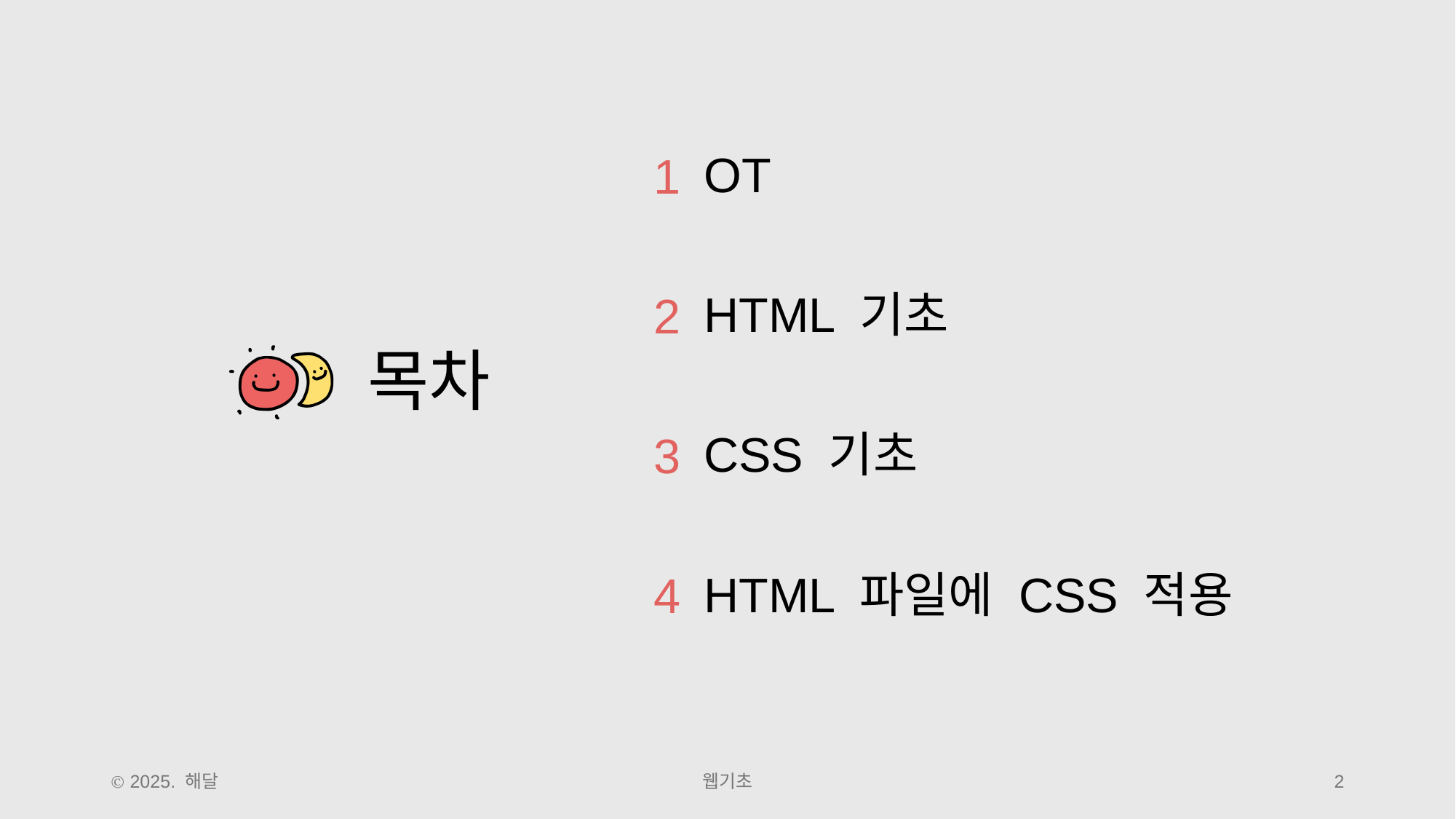

OT
HTML 기초
CSS 기초
HTML 파일에 CSS 적용
Ⓒ 2025. 해달
웹기초
2